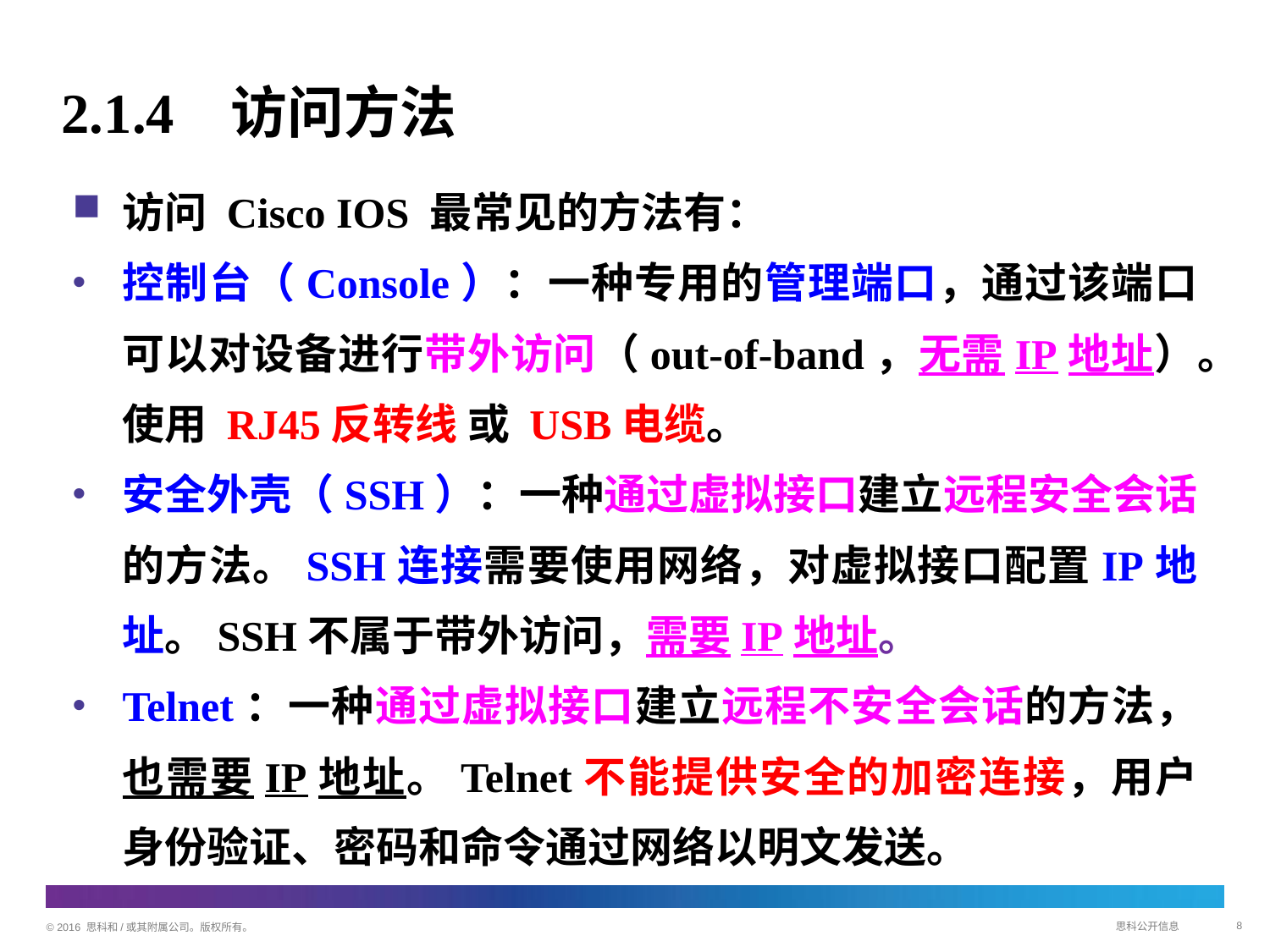

# 2.1.4   访问方法
访问 Cisco IOS 最常见的方法有：
控制台（Console）：一种专用的管理端口，通过该端口可以对设备进行带外访问（out-of-band，无需IP地址）。使用 RJ45反转线 或 USB电缆。
安全外壳（SSH）：一种通过虚拟接口建立远程安全会话的方法。SSH连接需要使用网络，对虚拟接口配置IP地址。SSH不属于带外访问，需要IP地址。
Telnet：一种通过虚拟接口建立远程不安全会话的方法，也需要IP地址。Telnet不能提供安全的加密连接，用户身份验证、密码和命令通过网络以明文发送。